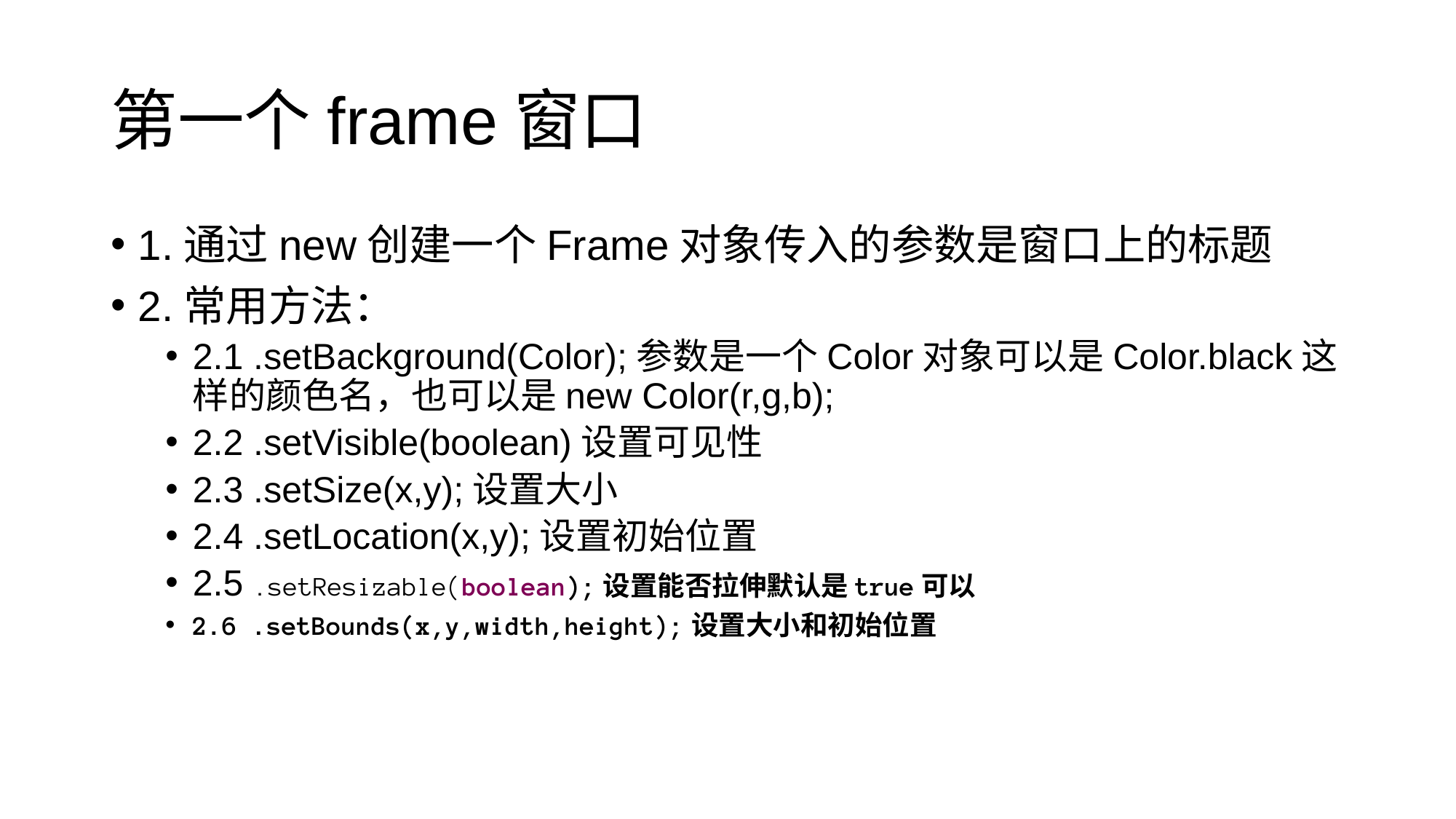

# 第一个frame窗口
1.通过new创建一个Frame对象传入的参数是窗口上的标题
2.常用方法：
2.1 .setBackground(Color);参数是一个Color对象可以是Color.black这样的颜色名，也可以是new Color(r,g,b);
2.2 .setVisible(boolean)设置可见性
2.3 .setSize(x,y);设置大小
2.4 .setLocation(x,y);设置初始位置
2.5 .setResizable(boolean);设置能否拉伸默认是true可以
2.6 .setBounds(x,y,width,height);设置大小和初始位置